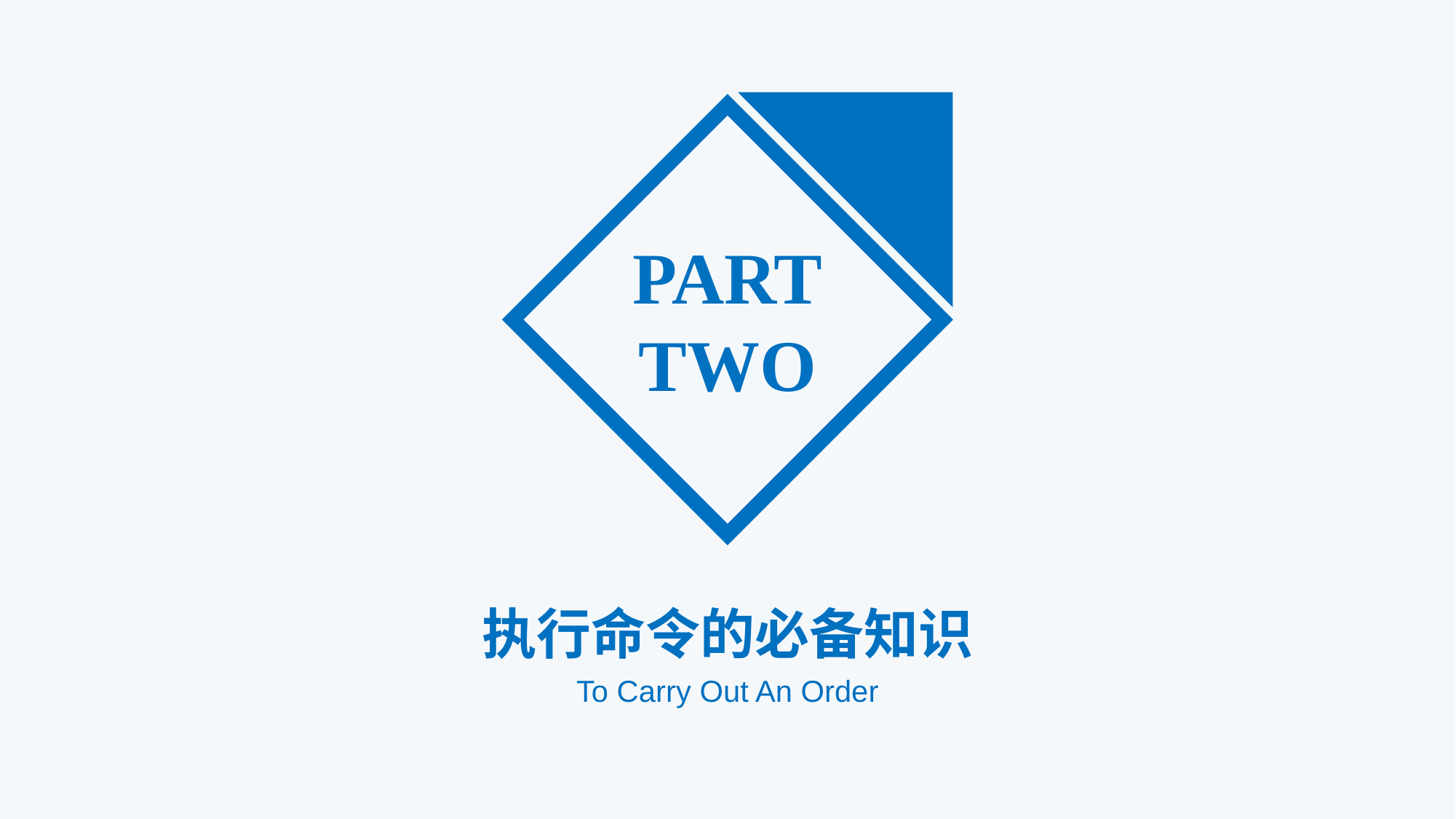

PART
TWO
执行命令的必备知识
To Carry Out An Order